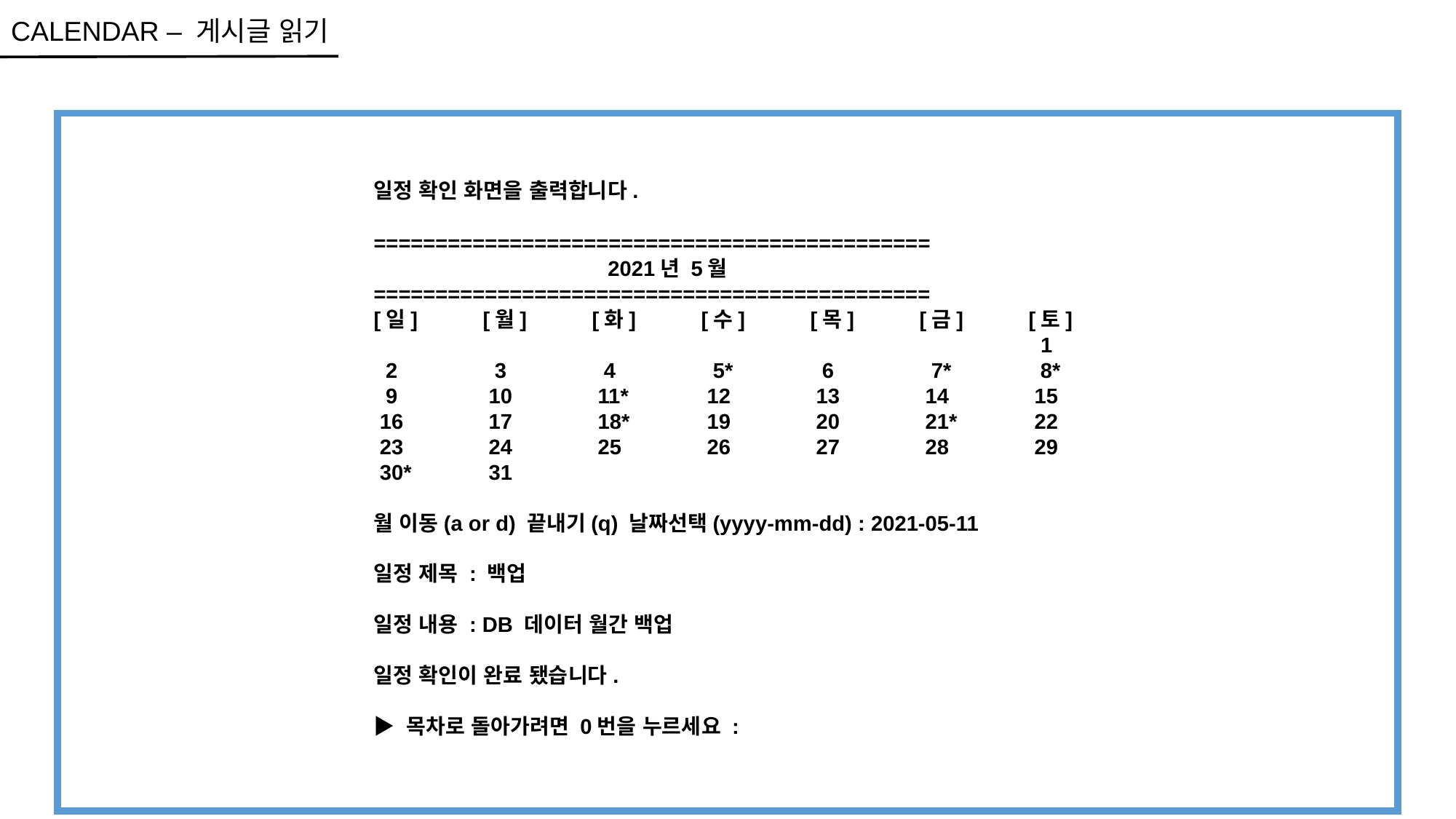

CALENDAR – 게시글 읽기

일정 확인 화면을 출력합니다.

=============================================
                                       2021년 5월
=============================================
[일]	[월]	[화]	[수]	[목]	[금]	[토]
						  1
  2	  3	  4	  5*	  6	  7*	  8*
  9	 10	 11*	 12	 13	 14	 15
 16	 17	 18*	 19	 20	 21*	 22
 23	 24	 25	 26	 27	 28	 29
 30*	 31

월 이동(a or d) 끝내기(q) 날짜선택(yyyy-mm-dd) : 2021-05-11

일정 제목 : 백업

일정 내용 : DB 데이터 월간 백업

일정 확인이 완료 됐습니다.

▶ 목차로 돌아가려면 0번을 누르세요 :